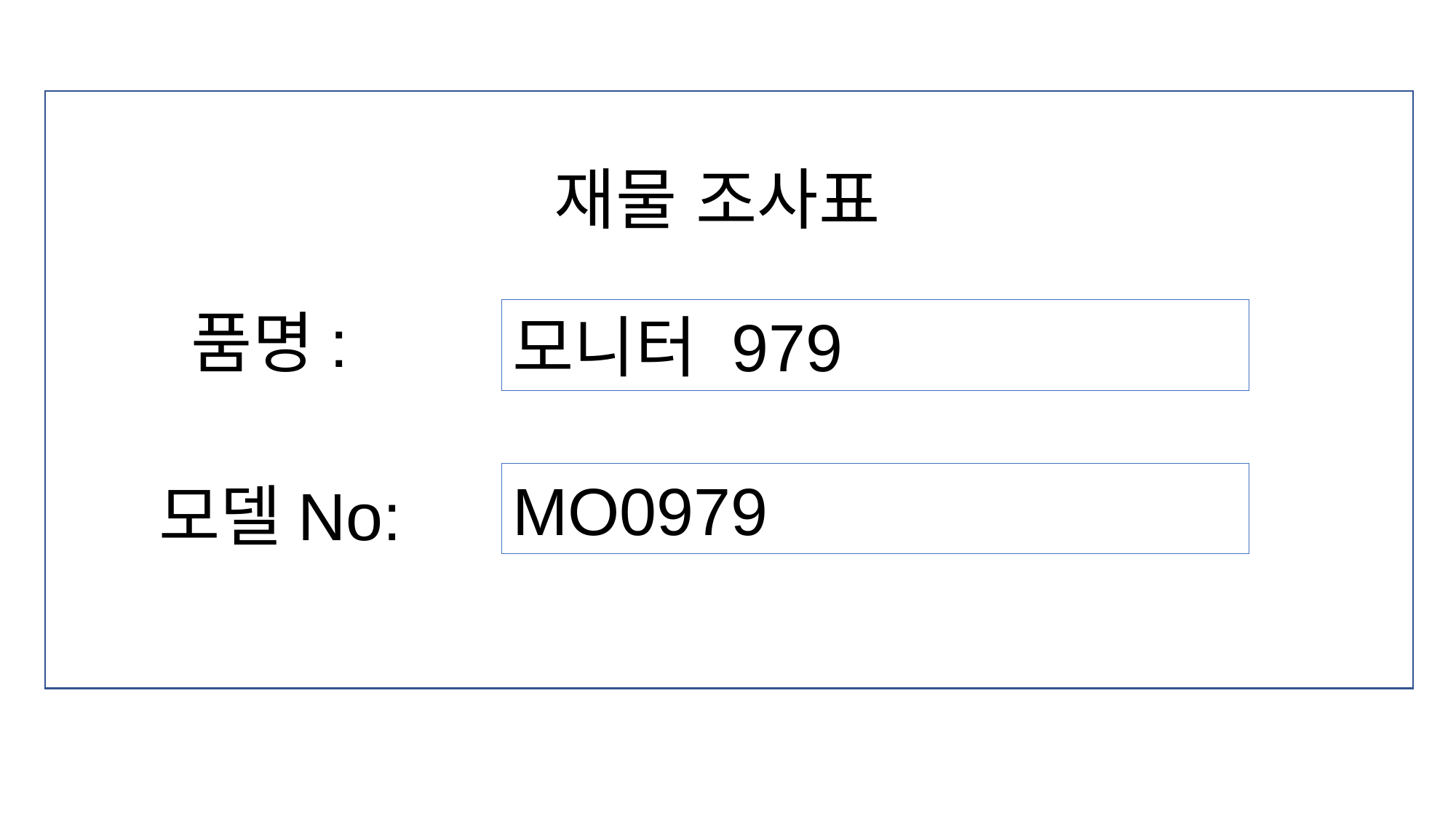

재물 조사표
품명:
모니터 979
MO0979
모델No: